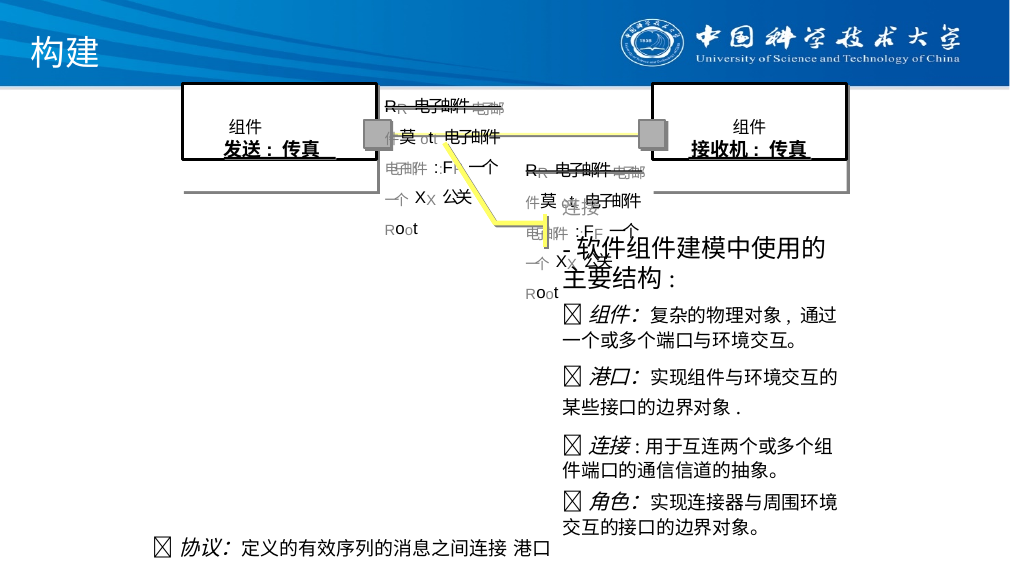

# 构建

组件
发送: 传真

组件
接收机: 传真

RR电子邮件电子邮件莫ott电子邮件电子邮件::FF一个一个XX公关Root

组件
发送: 传真
组件
接收机: 传真

RR电子邮件电子邮件莫ott电子邮件电子邮件::FF一个一个XX公关Root

连接
-软件组件建模中使用的主要结构:
÷组件：复杂的物理对象, 通过一个或多个端口与环境交互。
÷港口：实现组件与环境交互的某些接口的边界对象.
÷连接:用于互连两个或多个组件端口的通信信道的抽象。
÷角色：实现连接器与周围环境交互的接口的边界对象。

÷协议：定义的有效序列的消息之间连接 港口